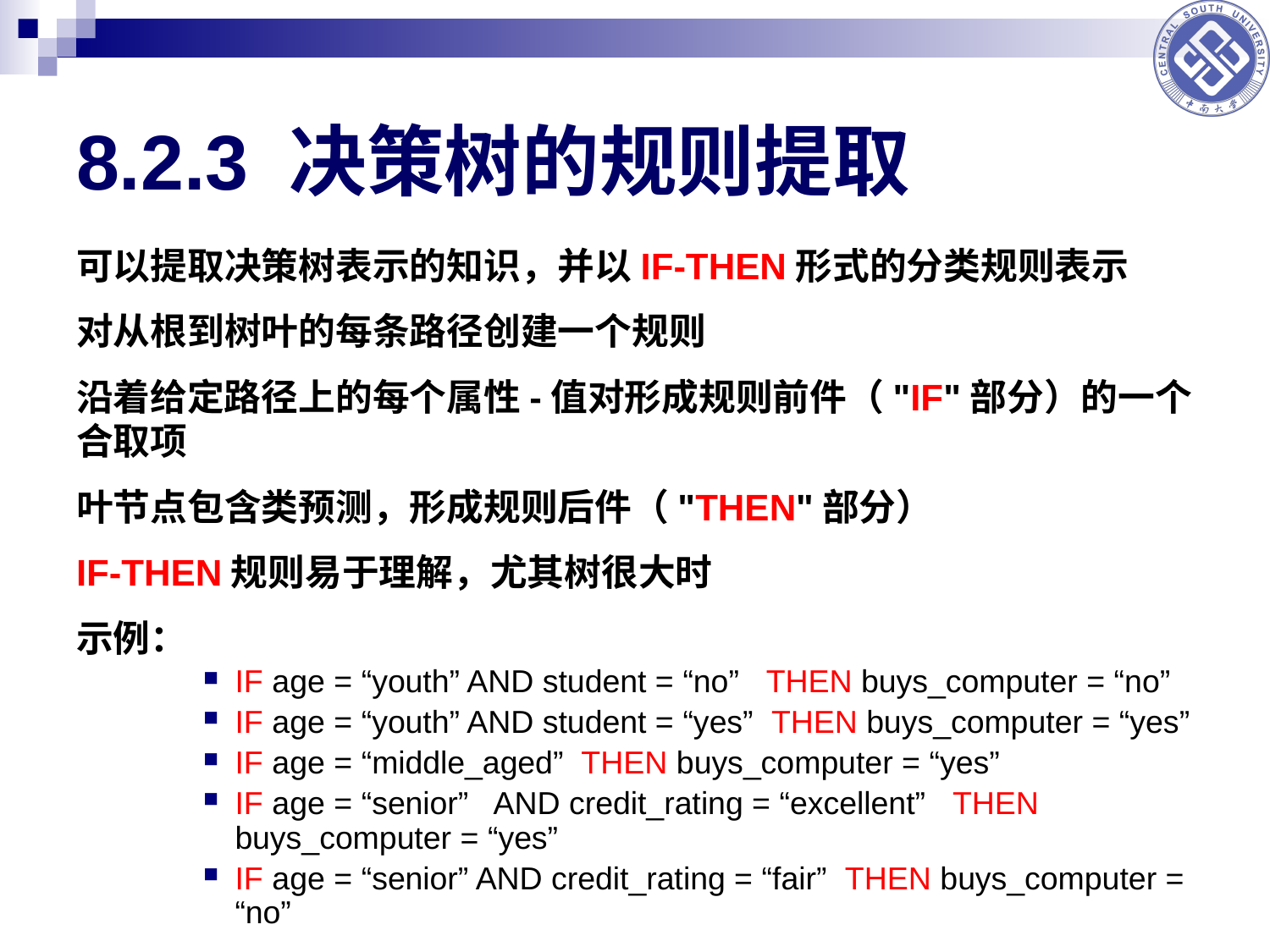

# 8.2.3 决策树的规则提取
可以提取决策树表示的知识，并以IF-THEN形式的分类规则表示
对从根到树叶的每条路径创建一个规则
沿着给定路径上的每个属性-值对形成规则前件（"IF"部分）的一个合取项
叶节点包含类预测，形成规则后件（"THEN"部分）
IF-THEN规则易于理解，尤其树很大时
示例：
IF age = “youth” AND student = “no”   THEN buys_computer = “no”
IF age = “youth” AND student = “yes”  THEN buys_computer = “yes”
IF age = “middle_aged”  THEN buys_computer = “yes”
IF age = “senior”   AND credit_rating = “excellent”   THEN buys_computer = “yes”
IF age = “senior” AND credit_rating = “fair”  THEN buys_computer = “no”